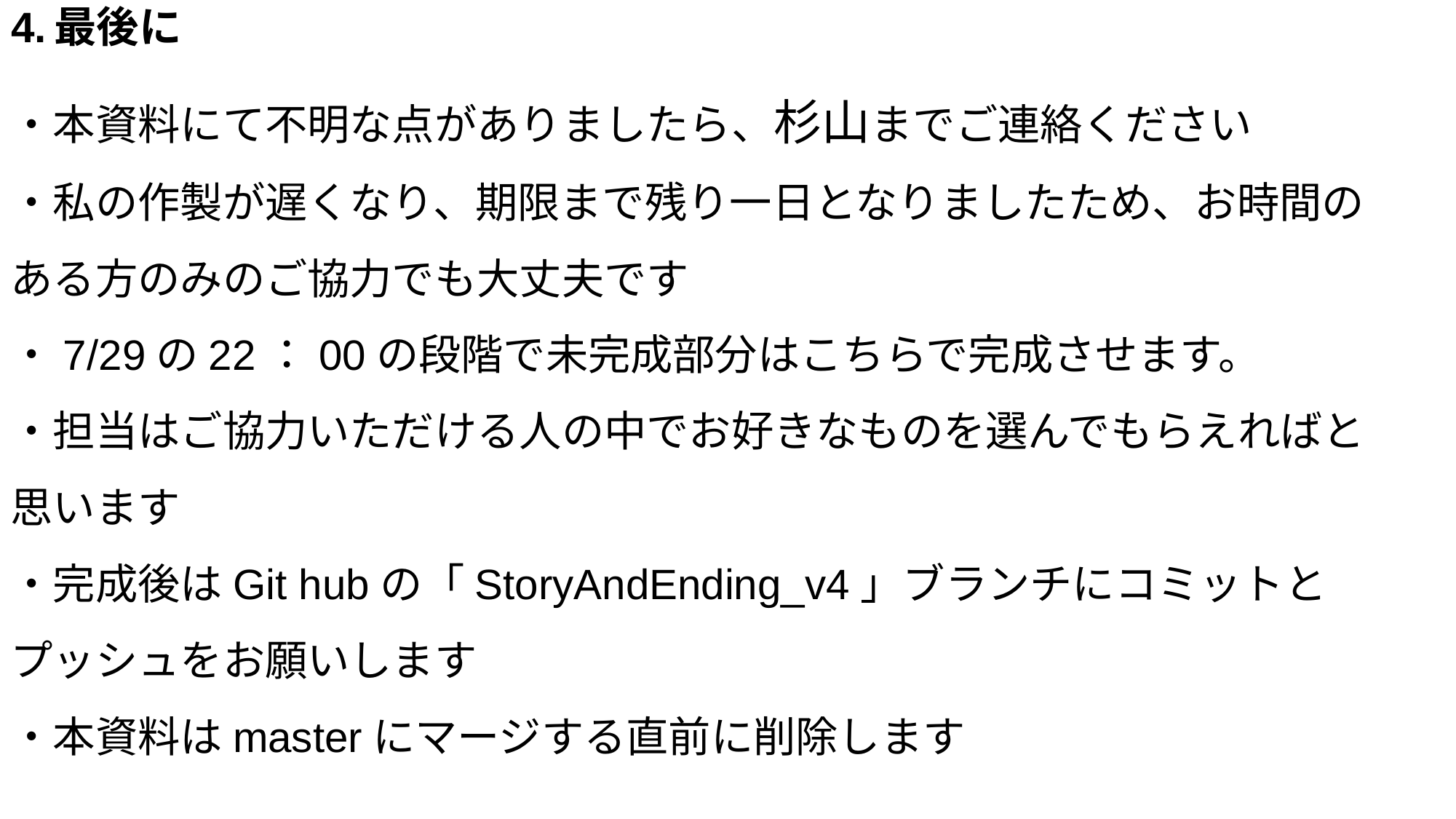

# 4.最後に
・本資料にて不明な点がありましたら、杉山までご連絡ください
・私の作製が遅くなり、期限まで残り一日となりましたため、お時間のある方のみのご協力でも大丈夫です
・7/29の22：00の段階で未完成部分はこちらで完成させます。
・担当はご協力いただける人の中でお好きなものを選んでもらえればと思います
・完成後はGit hubの「StoryAndEnding_v4」ブランチにコミットとプッシュをお願いします
・本資料はmasterにマージする直前に削除します